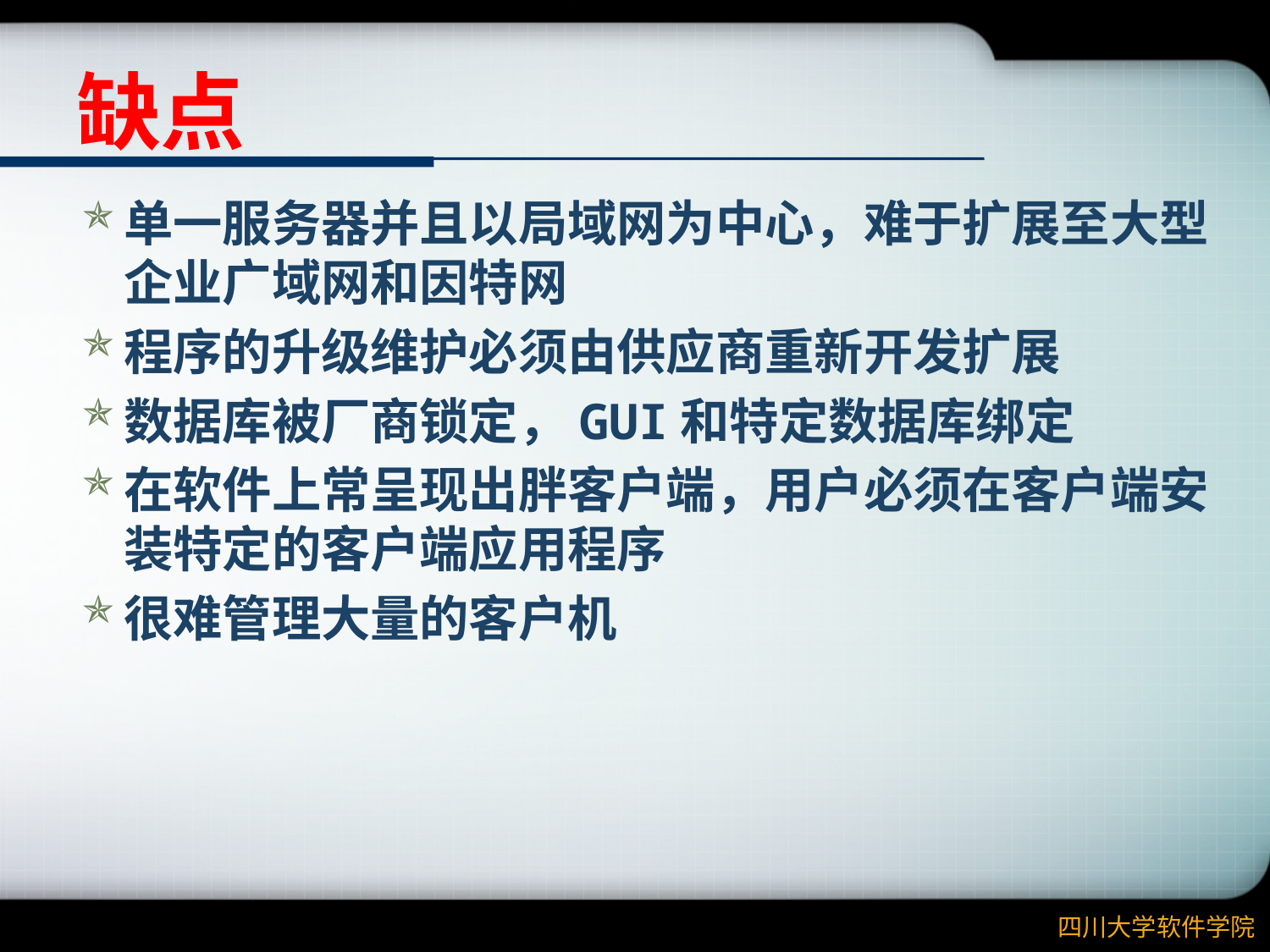

# 缺点
单一服务器并且以局域网为中心，难于扩展至大型企业广域网和因特网
程序的升级维护必须由供应商重新开发扩展
数据库被厂商锁定，GUI和特定数据库绑定
在软件上常呈现出胖客户端，用户必须在客户端安装特定的客户端应用程序
很难管理大量的客户机